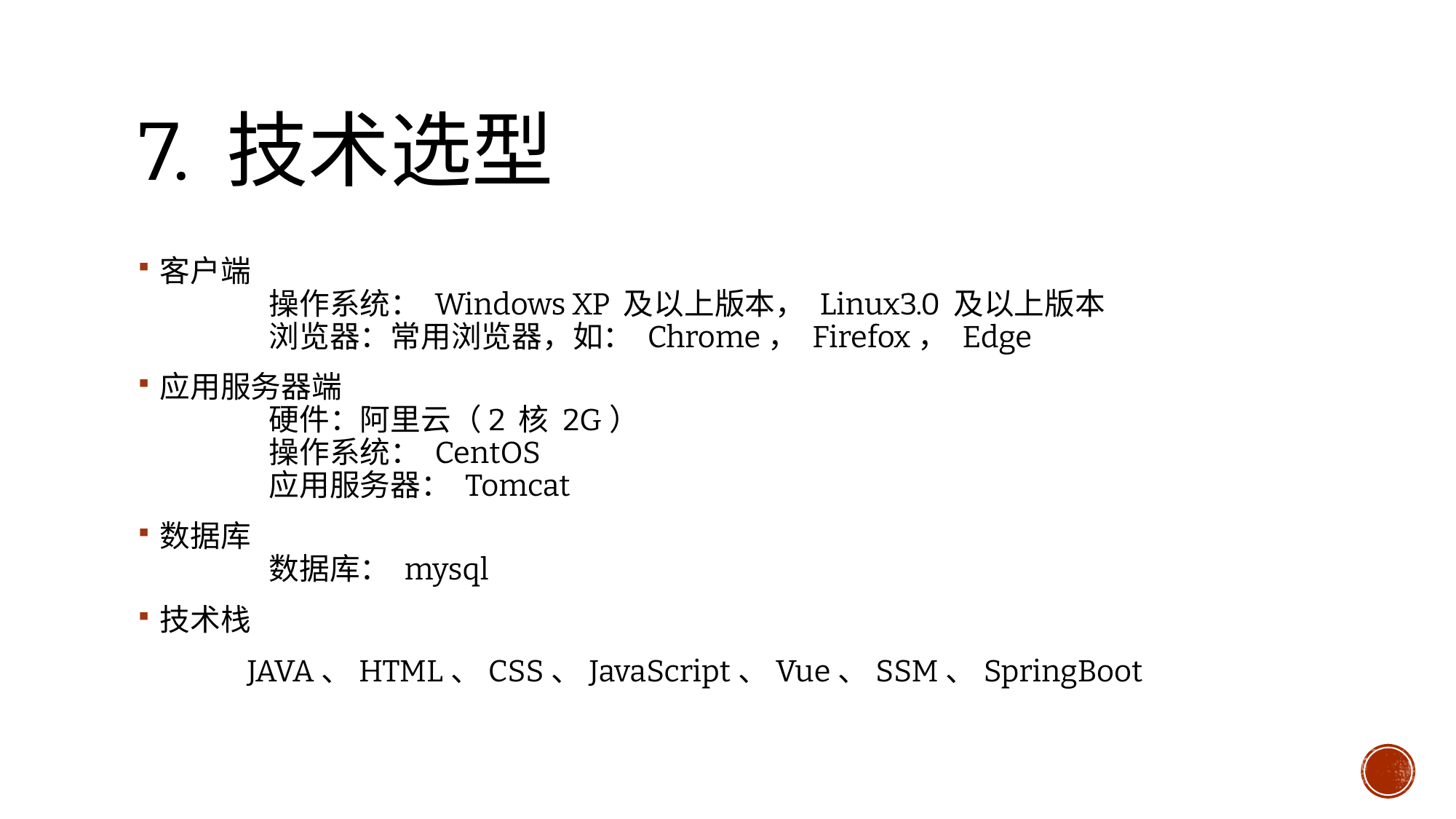

# 7. 技术选型
客户端
	操作系统： Windows XP 及以上版本， Linux3.0 及以上版本
	浏览器：常用浏览器，如： Chrome， Firefox， Edge
应用服务器端
	硬件：阿里云（2 核 2G）
	操作系统： CentOS
	应用服务器： Tomcat
数据库
	数据库： mysql
技术栈
	JAVA、HTML、CSS、JavaScript、Vue、SSM、SpringBoot